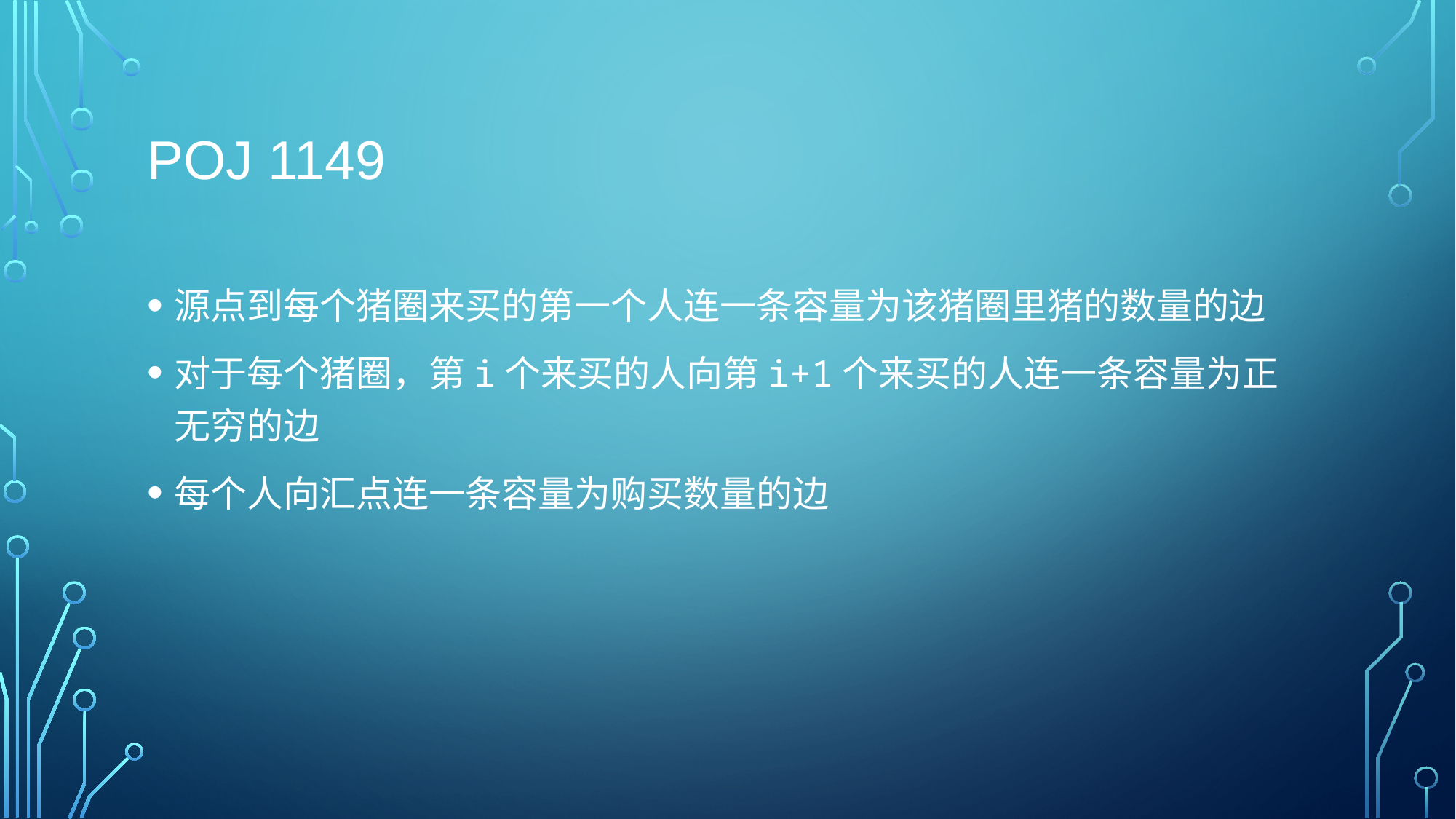

# POJ 1149
源点到每个猪圈来买的第一个人连一条容量为该猪圈里猪的数量的边
对于每个猪圈，第i个来买的人向第i+1个来买的人连一条容量为正无穷的边
每个人向汇点连一条容量为购买数量的边